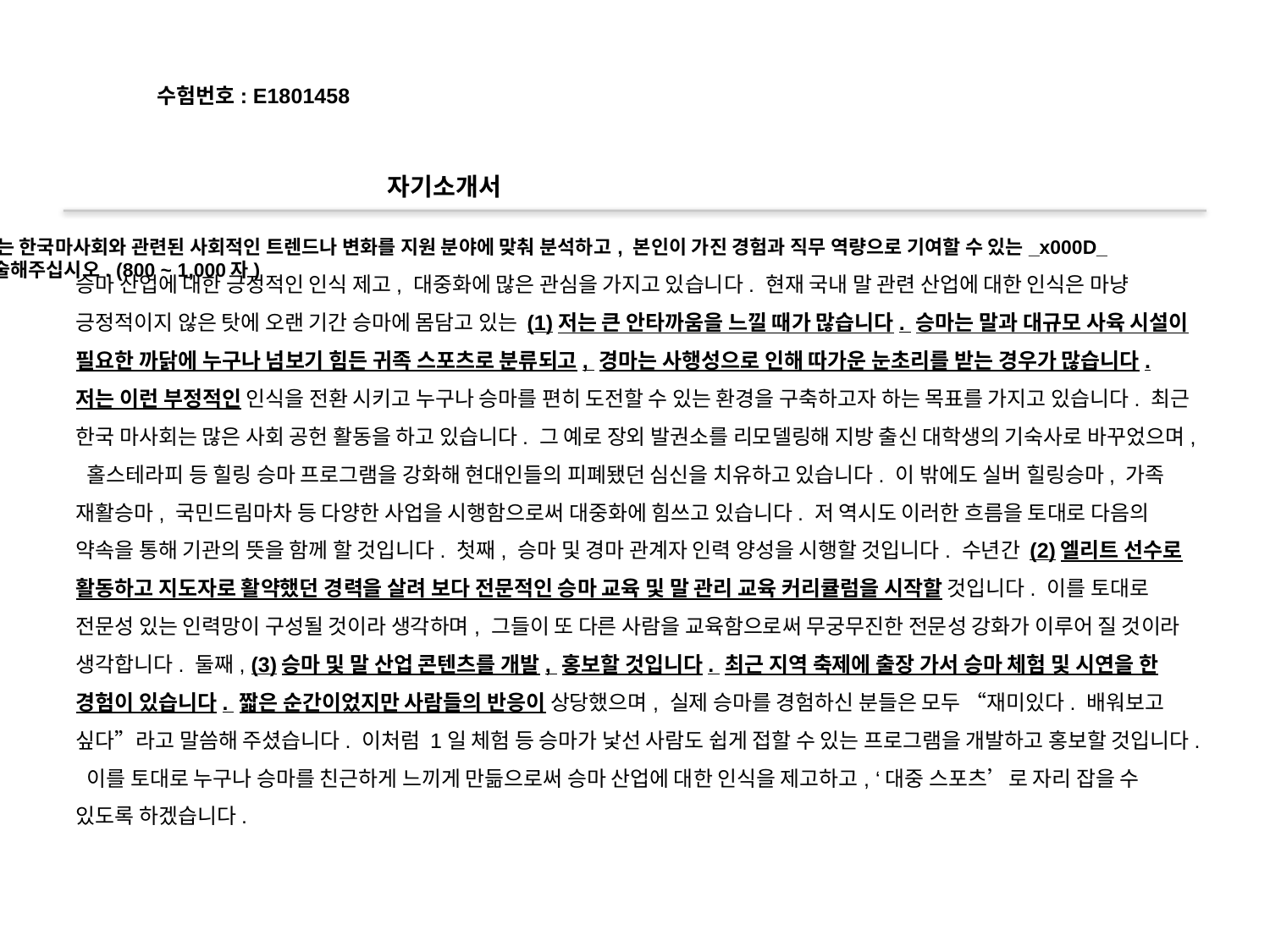

수험번호: E1801458
#

자기소개서

본인이 최근 관심을 갖고 있는 한국마사회와 관련된 사회적인 트렌드나 변화를 지원 분야에 맞춰 분석하고, 본인이 가진 경험과 직무 역량으로 기여할 수 있는_x000D_
바가 무엇인지 자세하게 기술해주십시오. (800 ~ 1,000자)

승마 산업에 대한 긍정적인 인식 제고, 대중화에 많은 관심을 가지고 있습니다. 현재 국내 말 관련 산업에 대한 인식은 마냥 긍정적이지 않은 탓에 오랜 기간 승마에 몸담고 있는 (1)저는 큰 안타까움을 느낄 때가 많습니다. 승마는 말과 대규모 사육 시설이 필요한 까닭에 누구나 넘보기 힘든 귀족 스포츠로 분류되고, 경마는 사행성으로 인해 따가운 눈초리를 받는 경우가 많습니다. 저는 이런 부정적인 인식을 전환 시키고 누구나 승마를 편히 도전할 수 있는 환경을 구축하고자 하는 목표를 가지고 있습니다. 최근 한국 마사회는 많은 사회 공헌 활동을 하고 있습니다. 그 예로 장외 발권소를 리모델링해 지방 출신 대학생의 기숙사로 바꾸었으며, 홀스테라피 등 힐링 승마 프로그램을 강화해 현대인들의 피폐됐던 심신을 치유하고 있습니다. 이 밖에도 실버 힐링승마, 가족 재활승마, 국민드림마차 등 다양한 사업을 시행함으로써 대중화에 힘쓰고 있습니다. 저 역시도 이러한 흐름을 토대로 다음의 약속을 통해 기관의 뜻을 함께 할 것입니다. 첫째, 승마 및 경마 관계자 인력 양성을 시행할 것입니다. 수년간 (2)엘리트 선수로 활동하고 지도자로 활약했던 경력을 살려 보다 전문적인 승마 교육 및 말 관리 교육 커리큘럼을 시작할 것입니다. 이를 토대로 전문성 있는 인력망이 구성될 것이라 생각하며, 그들이 또 다른 사람을 교육함으로써 무궁무진한 전문성 강화가 이루어 질 것이라 생각합니다. 둘째, (3)승마 및 말 산업 콘텐츠를 개발, 홍보할 것입니다. 최근 지역 축제에 출장 가서 승마 체험 및 시연을 한 경험이 있습니다. 짧은 순간이었지만 사람들의 반응이 상당했으며, 실제 승마를 경험하신 분들은 모두 “재미있다. 배워보고 싶다”라고 말씀해 주셨습니다. 이처럼 1일 체험 등 승마가 낯선 사람도 쉽게 접할 수 있는 프로그램을 개발하고 홍보할 것입니다. 이를 토대로 누구나 승마를 친근하게 느끼게 만듦으로써 승마 산업에 대한 인식을 제고하고, ‘대중 스포츠’로 자리 잡을 수 있도록 하겠습니다.

자기소개서 기반 면접 질문 제안

(1) 승마와 관련된 부정적인 인식을 전환하기 위해 구체적으로 어떤 노력을 하고 계신가요?
(2) 승마 및 경마 관계자 인력 양성을 위해 어떤 커리큘럼을 계획하고 있는지 궁금합니다.
(3) 승마 산업을 대중 스포츠로 자리 잡게 하기 위한 홍보 전략에 대해 설명해 주세요.